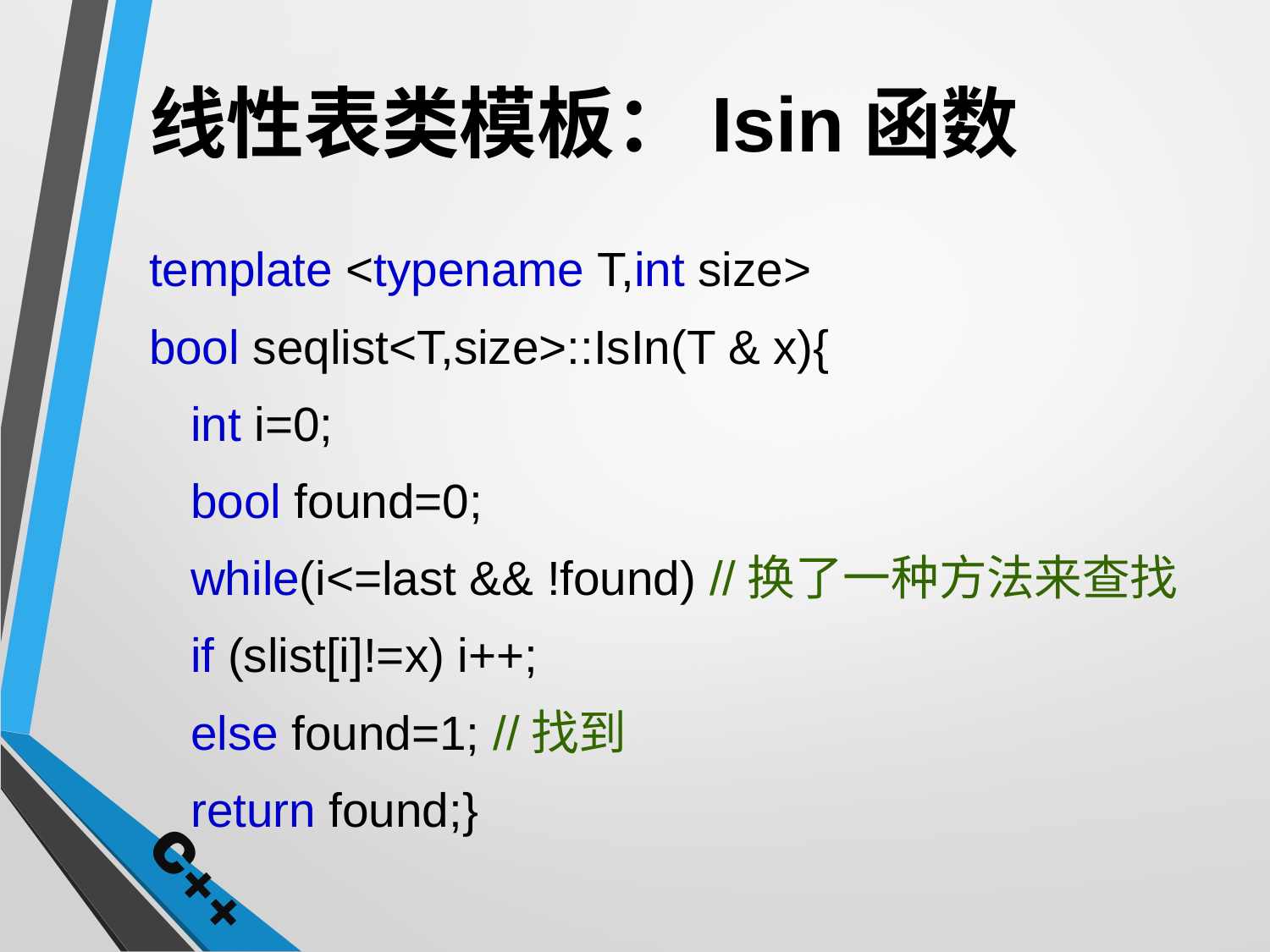

# 线性表类模板：Isin函数
template <typename T,int size>
bool seqlist<T,size>::IsIn(T & x){
	int i=0;
	bool found=0;
	while(i<=last && !found) //换了一种方法来查找
	if (slist[i]!=x) i++;
	else found=1; //找到
	return found;}